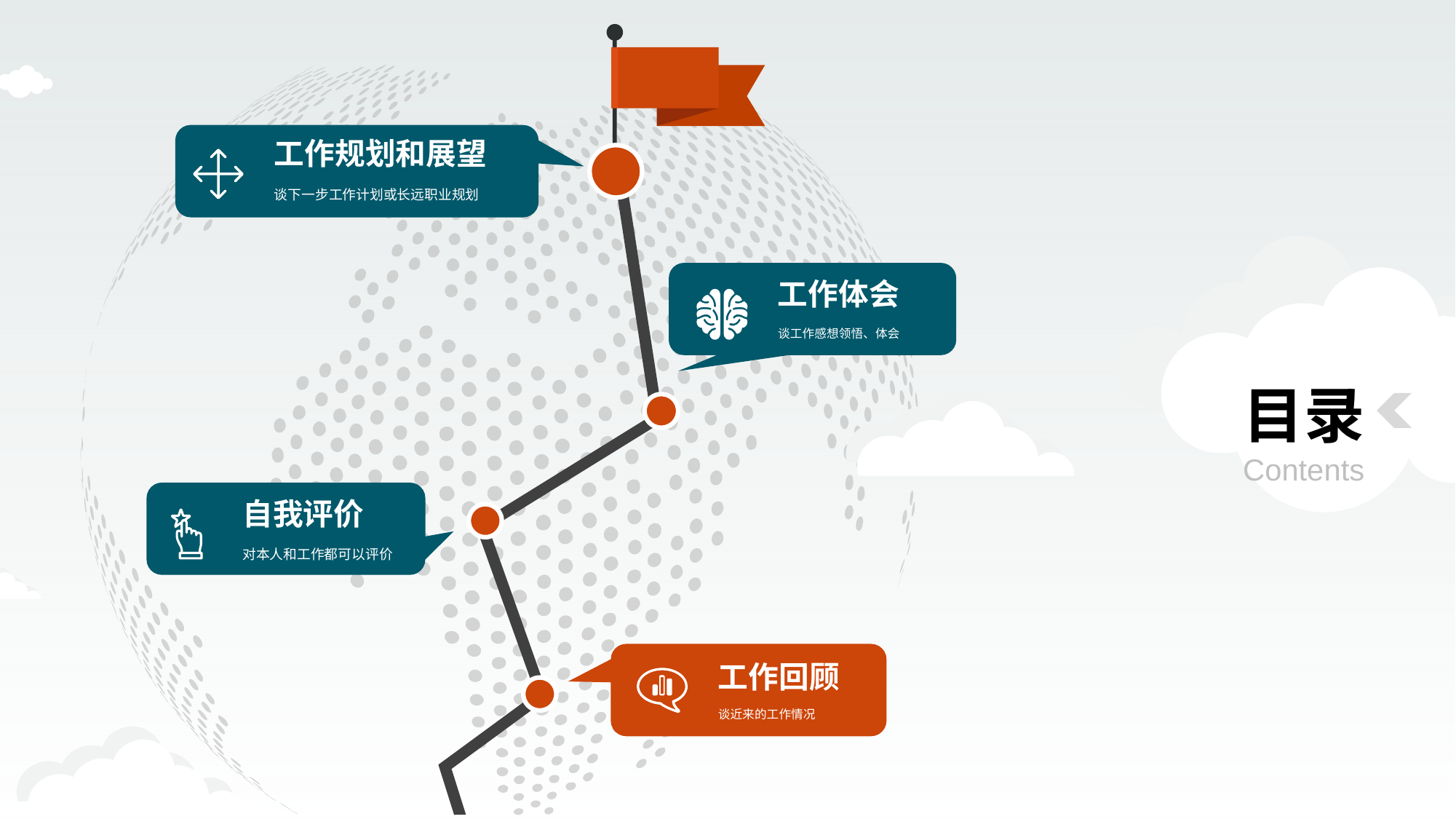

工作规划和展望

谈下一步工作计划或长远职业规划

工作体会

谈工作感想领悟、体会

自我评价

对本人和工作都可以评价

工作回顾

谈近来的工作情况

目录
Contents